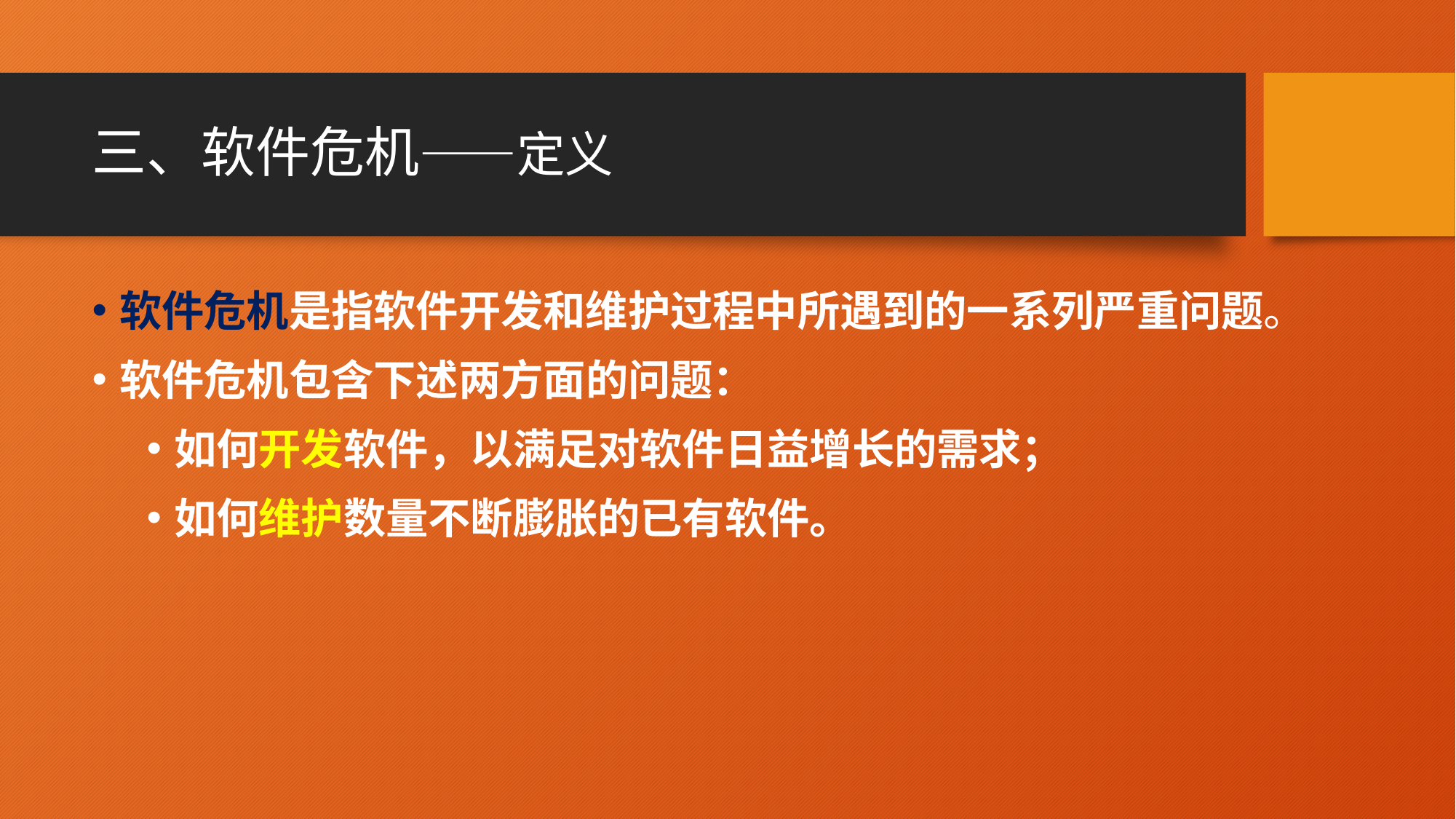

# 三、软件危机——定义
软件危机是指软件开发和维护过程中所遇到的一系列严重问题。
软件危机包含下述两方面的问题：
如何开发软件，以满足对软件日益增长的需求；
如何维护数量不断膨胀的已有软件。